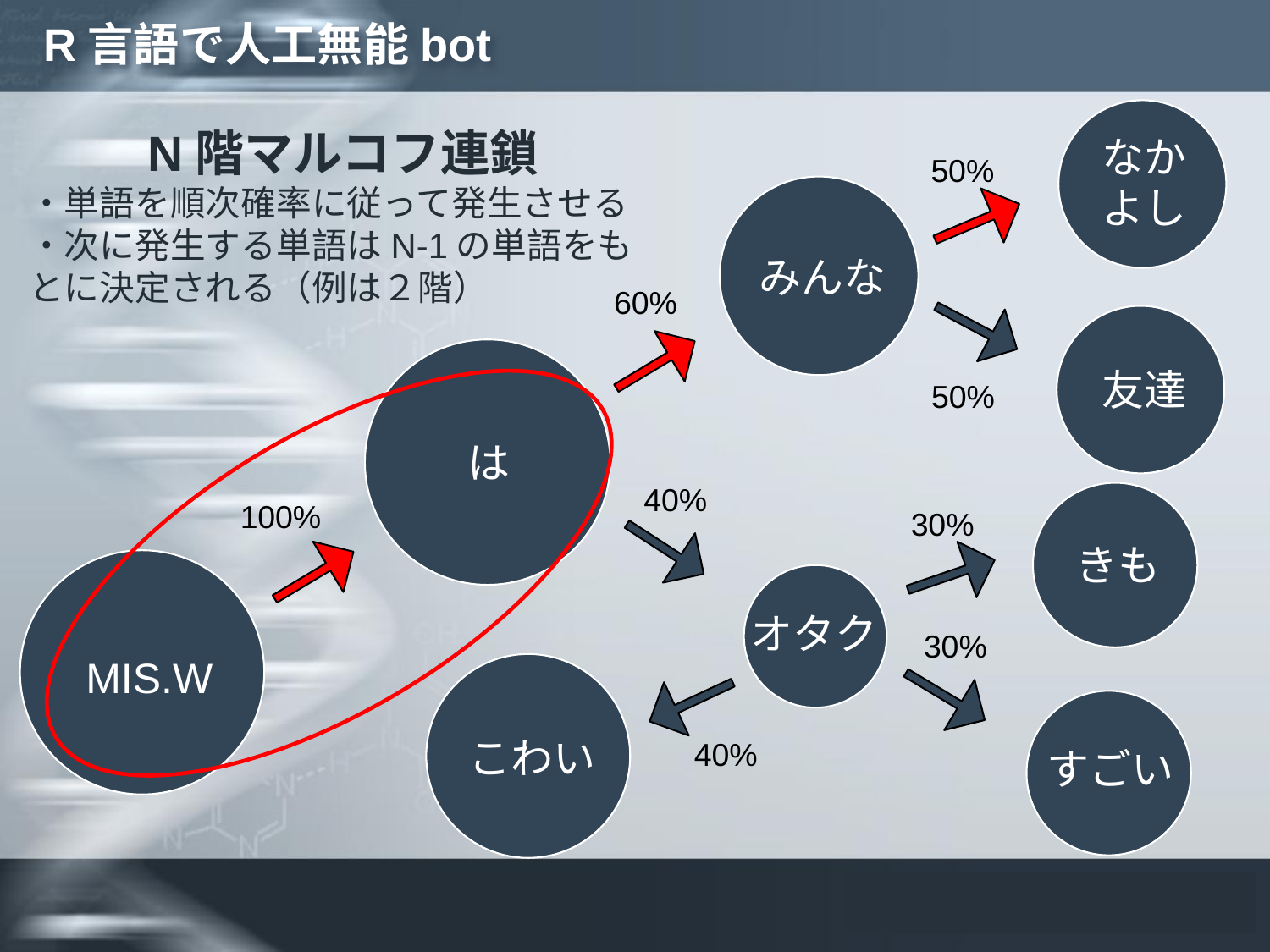

# R言語で人工無能bot

なかよし
50%

N階マルコフ連鎖
・単語を順次確率に従って発生させる
・次に発生する単語はN-1の単語をもとに決定される（例は２階）

みんな
60%

友達
50%
は

40%

100%
30%

きも

オタク
30%
MIS.W

こわい
40%
すごい